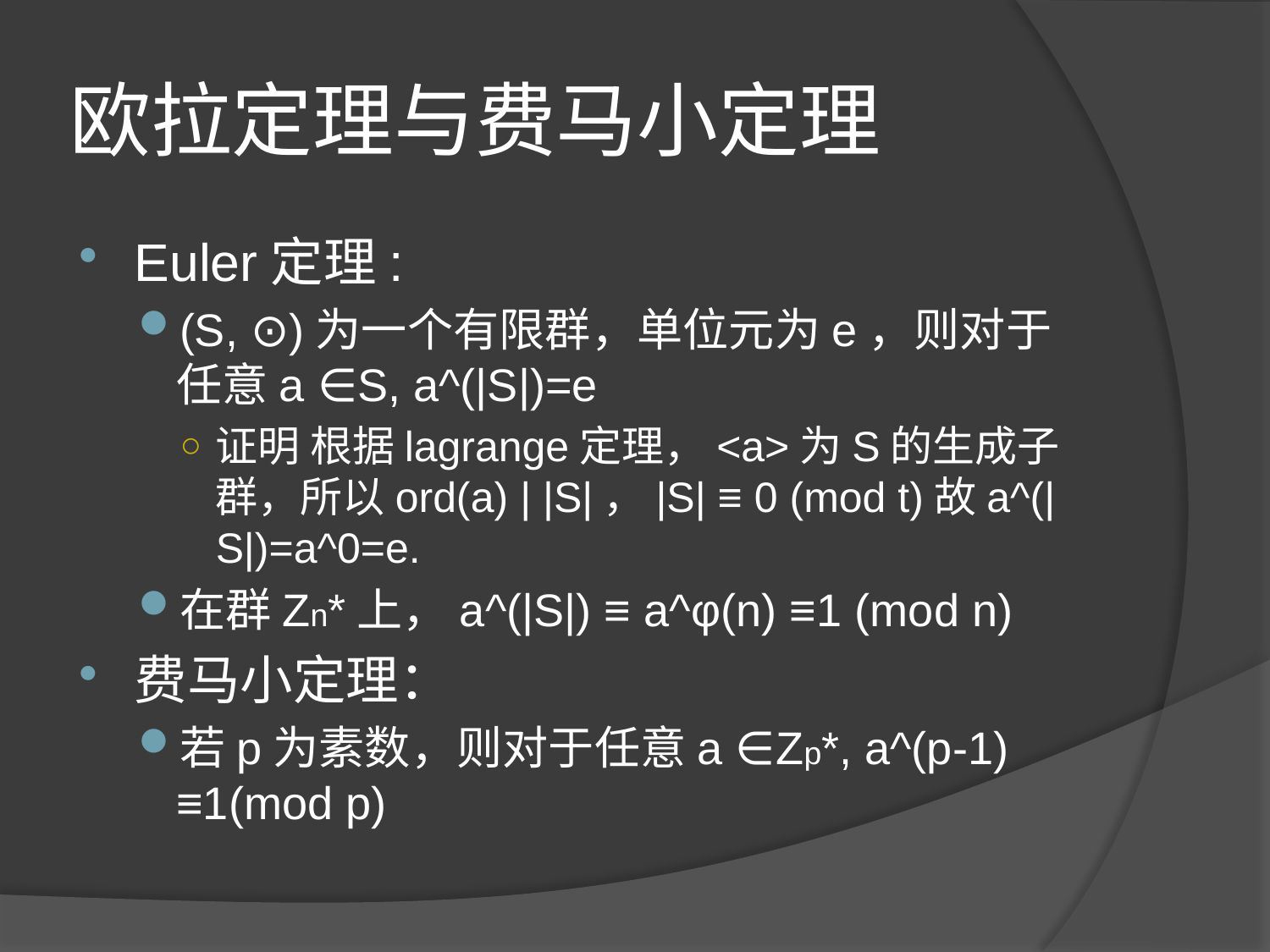

# 欧拉定理与费马小定理
Euler定理:
(S, ⊙)为一个有限群，单位元为e，则对于任意a ∈S, a^(|S|)=e
证明 根据lagrange定理，<a>为S的生成子群，所以ord(a) | |S|，|S| ≡ 0 (mod t)故a^(|S|)=a^0=e.
在群Zn*上，a^(|S|) ≡ a^φ(n) ≡1 (mod n)
费马小定理：
若p为素数，则对于任意a ∈Zp*, a^(p-1) ≡1(mod p)